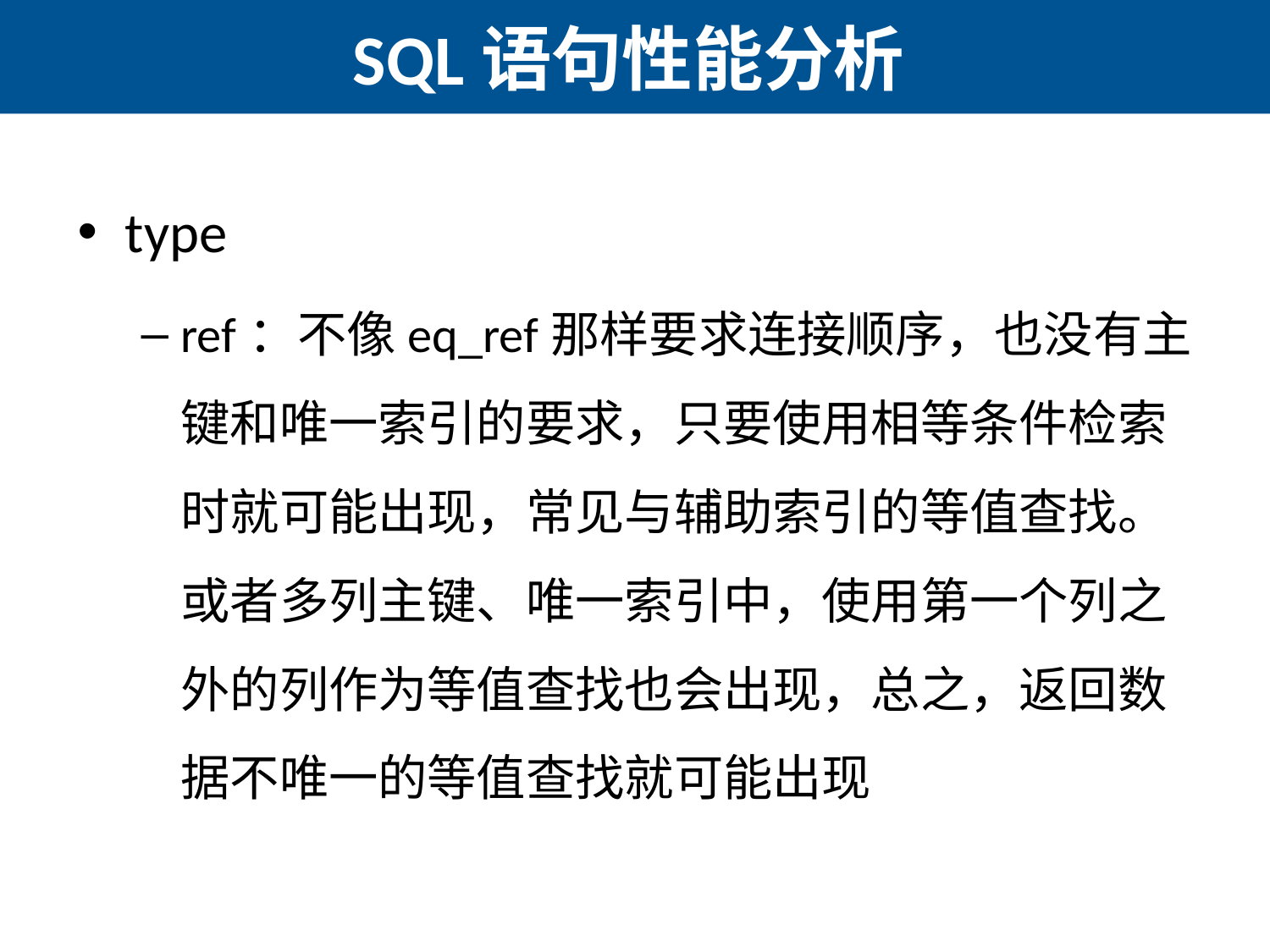

# SQL语句性能分析
type
ref：不像eq_ref那样要求连接顺序，也没有主键和唯一索引的要求，只要使用相等条件检索时就可能出现，常见与辅助索引的等值查找。或者多列主键、唯一索引中，使用第一个列之外的列作为等值查找也会出现，总之，返回数据不唯一的等值查找就可能出现